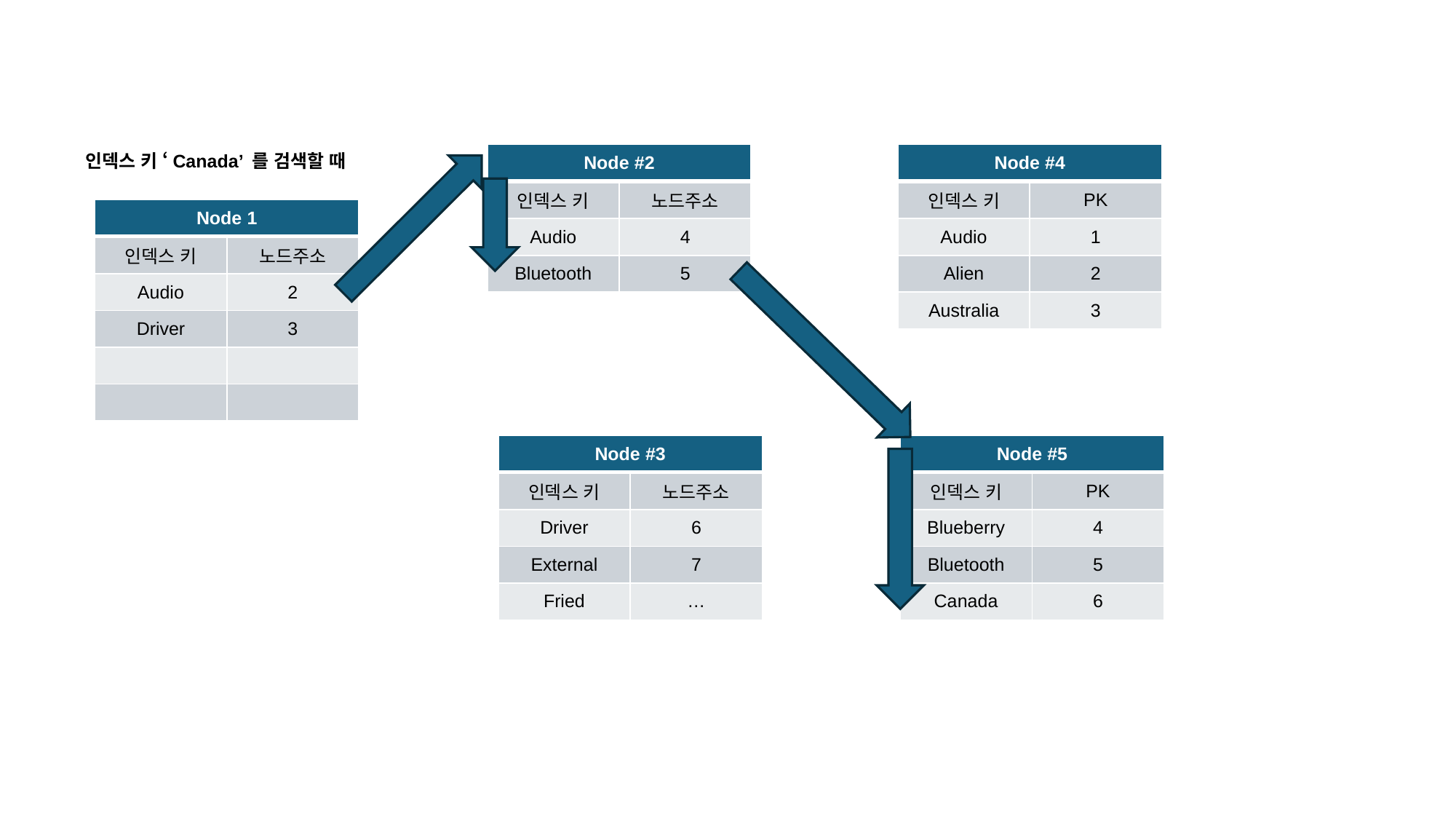

인덱스 키 ‘Canada’ 를 검색할 때
| Node #2 |  |
| --- | --- |
| 인덱스 키 | 노드주소 |
| Audio | 4 |
| Bluetooth | 5 |
| Node #4 |  |
| --- | --- |
| 인덱스 키 | PK |
| Audio | 1 |
| Alien | 2 |
| Australia | 3 |
| Node 1 |  |
| --- | --- |
| 인덱스 키 | 노드주소 |
| Audio | 2 |
| Driver | 3 |
|  |  |
|  |  |

| Node #5 |  |
| --- | --- |
| 인덱스 키 | PK |
| Blueberry | 4 |
| Bluetooth | 5 |
| Canada | 6 |
| Node #3 |  |
| --- | --- |
| 인덱스 키 | 노드주소 |
| Driver | 6 |
| External | 7 |
| Fried | … |